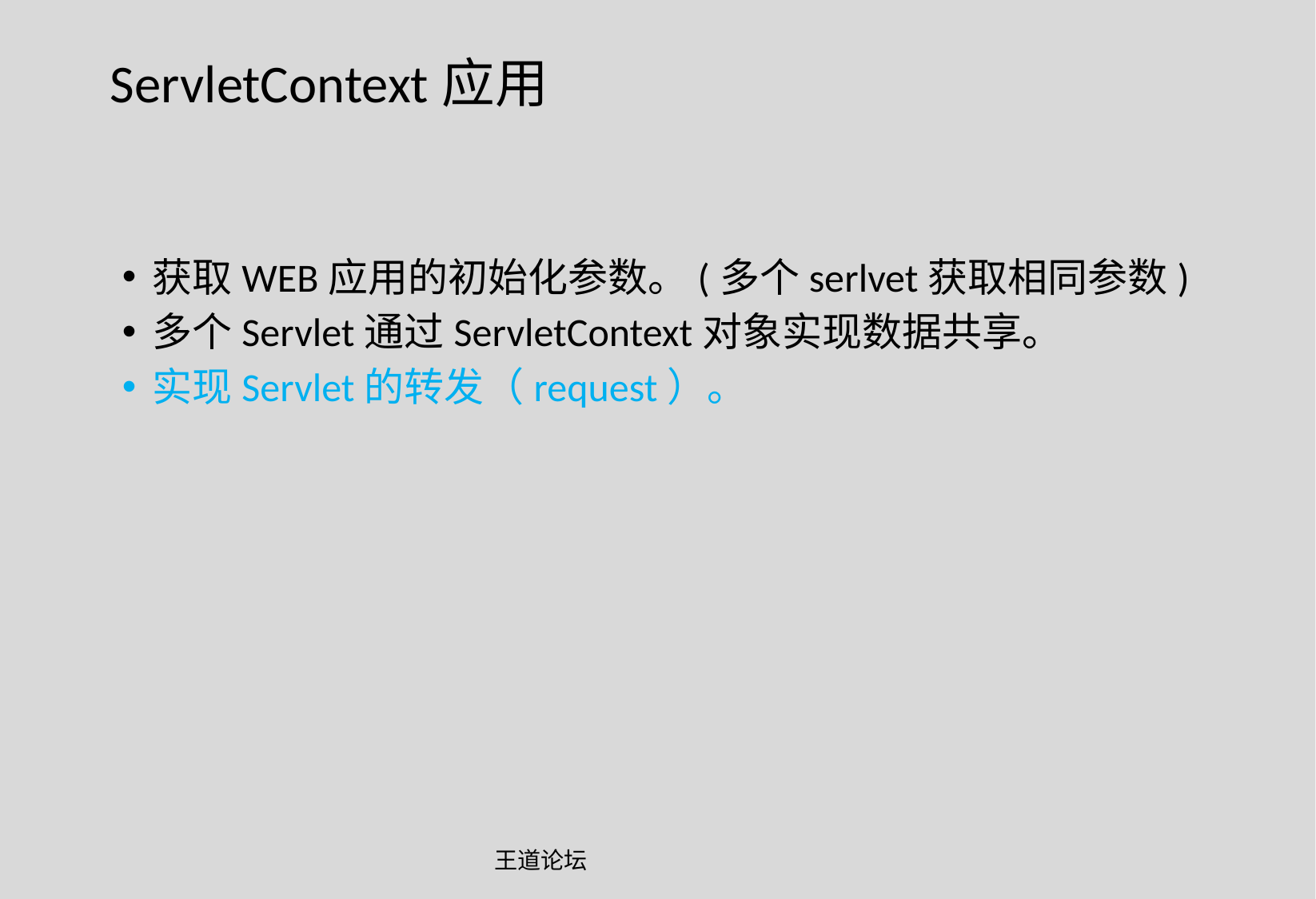

ServletContext应用
获取WEB应用的初始化参数。(多个serlvet获取相同参数)
多个Servlet通过ServletContext对象实现数据共享。
实现Servlet的转发（request）。

王道论坛